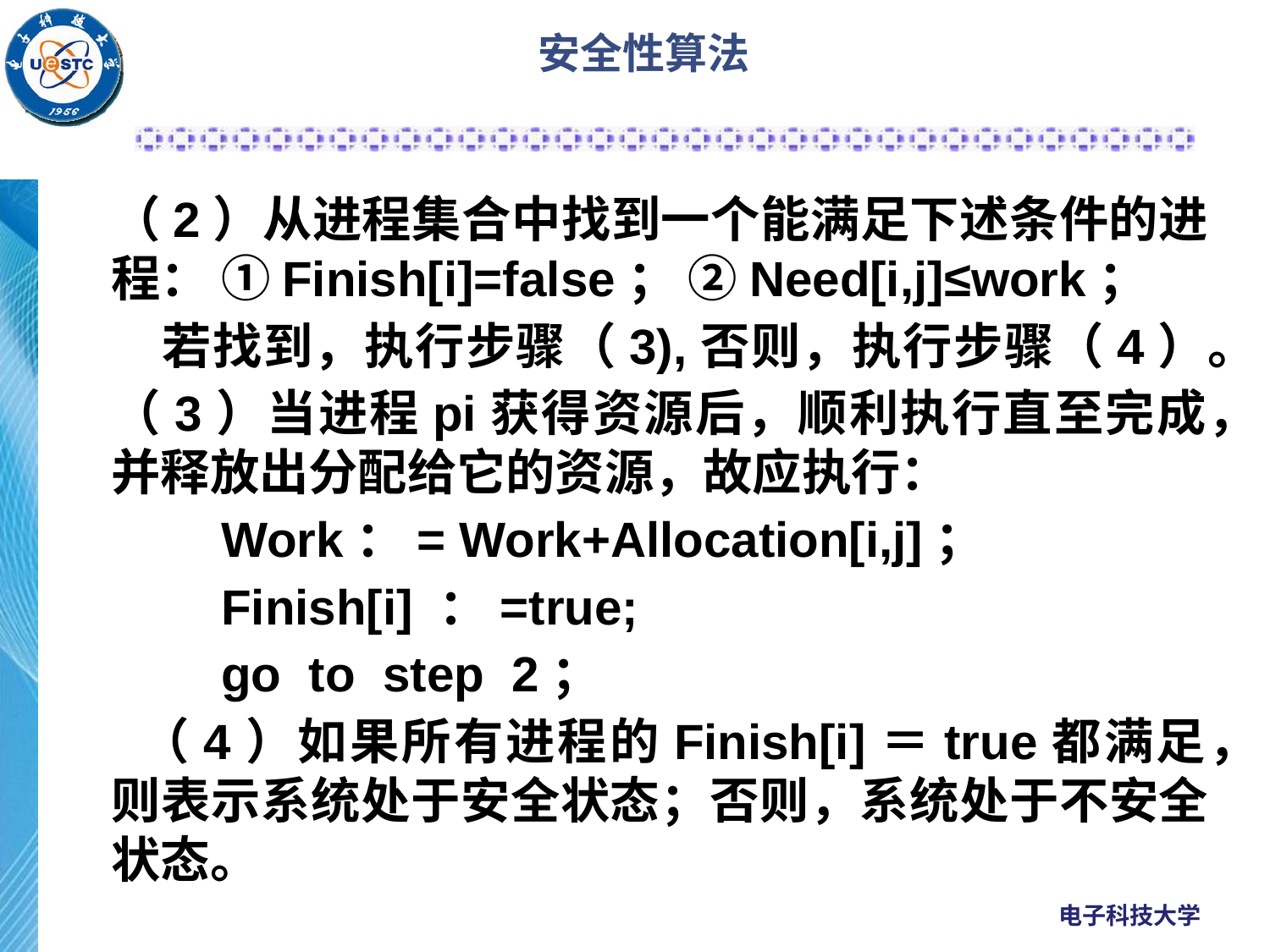

# 安全性算法
（2）从进程集合中找到一个能满足下述条件的进程： ①Finish[i]=false； ②Need[i,j]≤work；
   若找到，执行步骤（3),否则，执行步骤（4）。
（3）当进程pi获得资源后，顺利执行直至完成，并释放出分配给它的资源，故应执行：
        Work：= Work+Allocation[i,j]；
        Finish[i] ：=true;
        go  to  step  2；
 （4）如果所有进程的Finish[i]＝true都满足，则表示系统处于安全状态；否则，系统处于不安全状态。